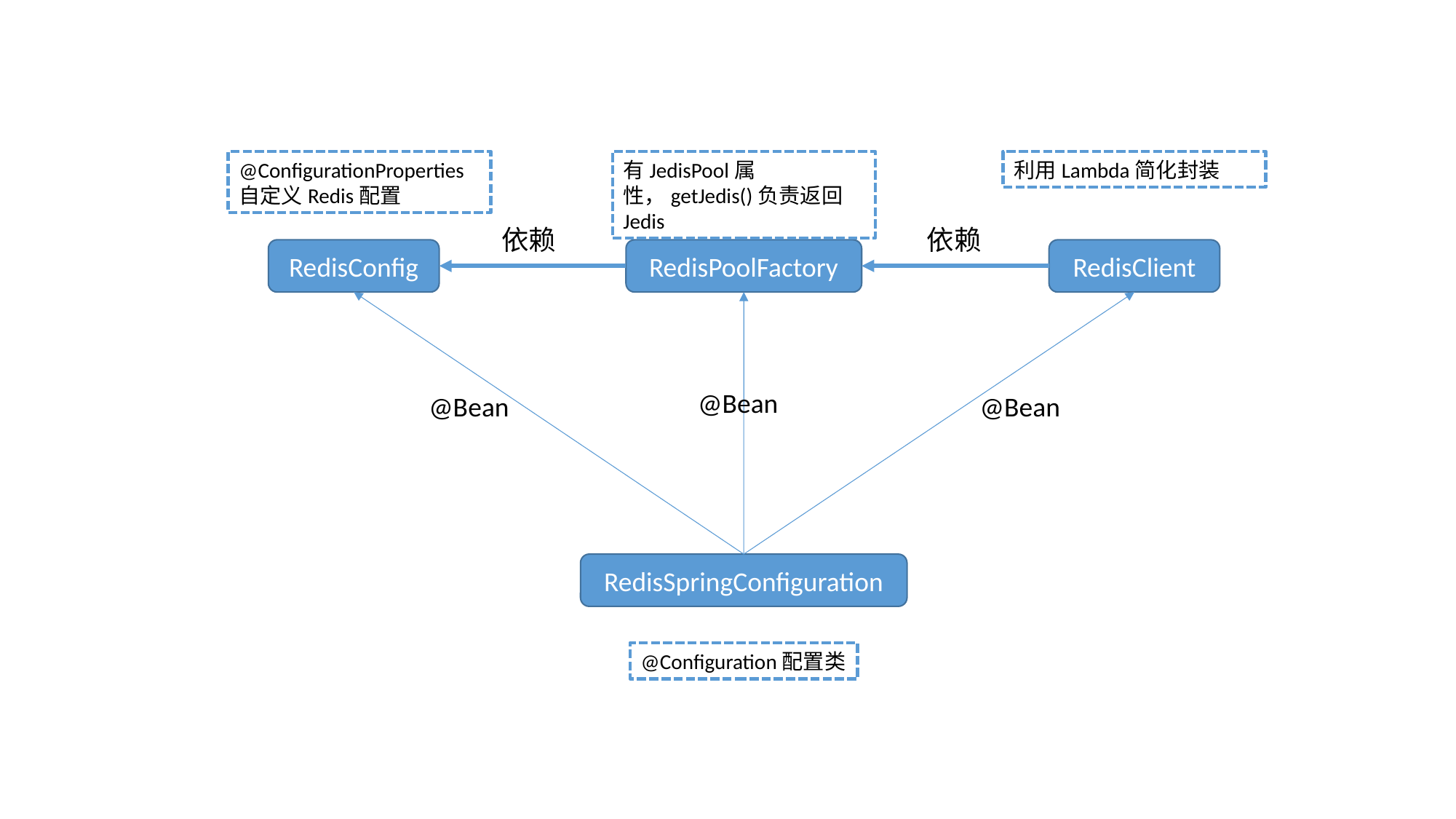

@ConfigurationProperties自定义Redis配置
有JedisPool属性，getJedis()负责返回Jedis
利用Lambda简化封装
依赖
依赖
RedisConfig
RedisPoolFactory
RedisClient
@Bean
@Bean
@Bean
RedisSpringConfiguration
@Configuration配置类